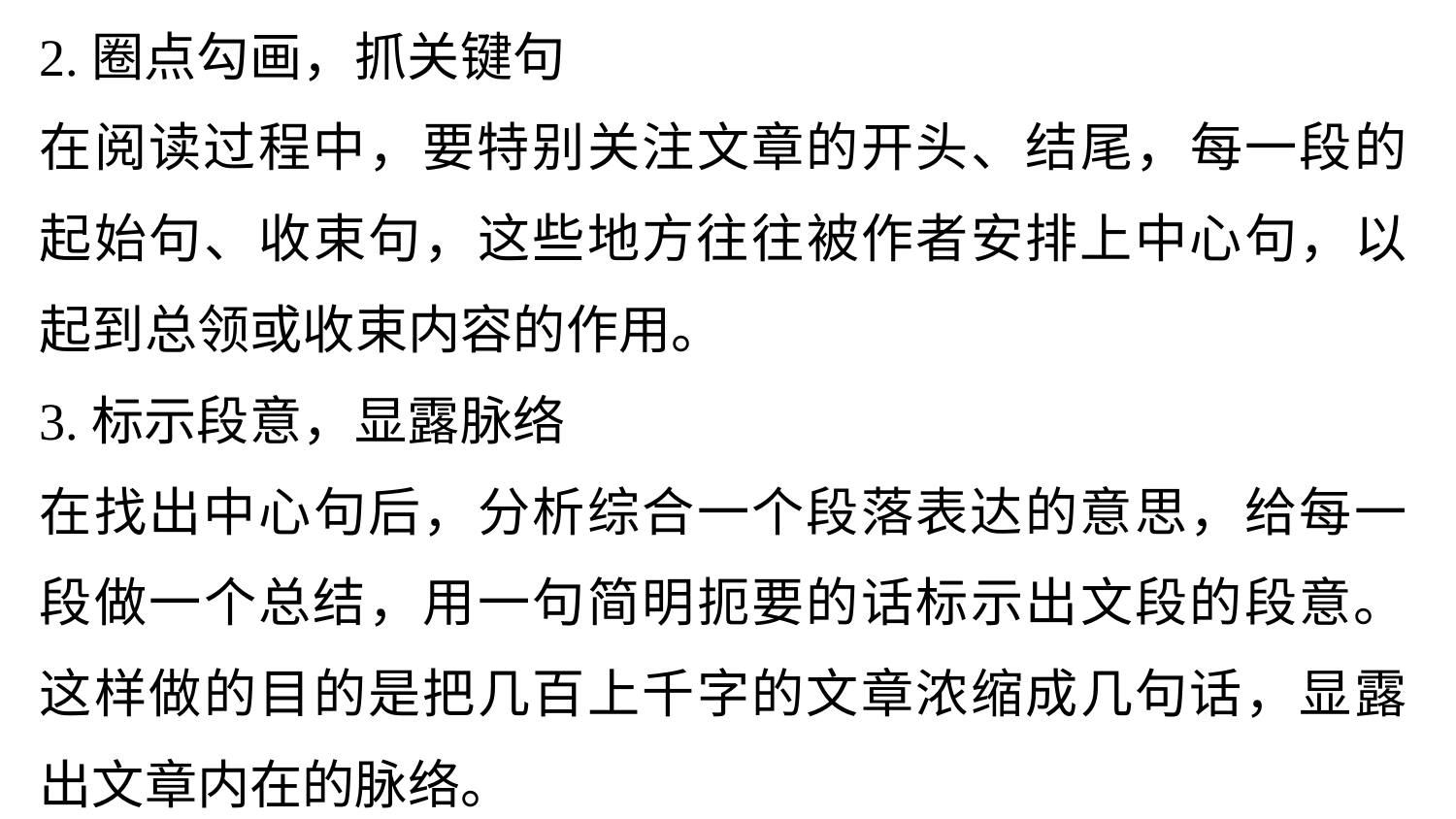

2.圈点勾画，抓关键句
在阅读过程中，要特别关注文章的开头、结尾，每一段的起始句、收束句，这些地方往往被作者安排上中心句，以起到总领或收束内容的作用。
3.标示段意，显露脉络
在找出中心句后，分析综合一个段落表达的意思，给每一段做一个总结，用一句简明扼要的话标示出文段的段意。这样做的目的是把几百上千字的文章浓缩成几句话，显露出文章内在的脉络。